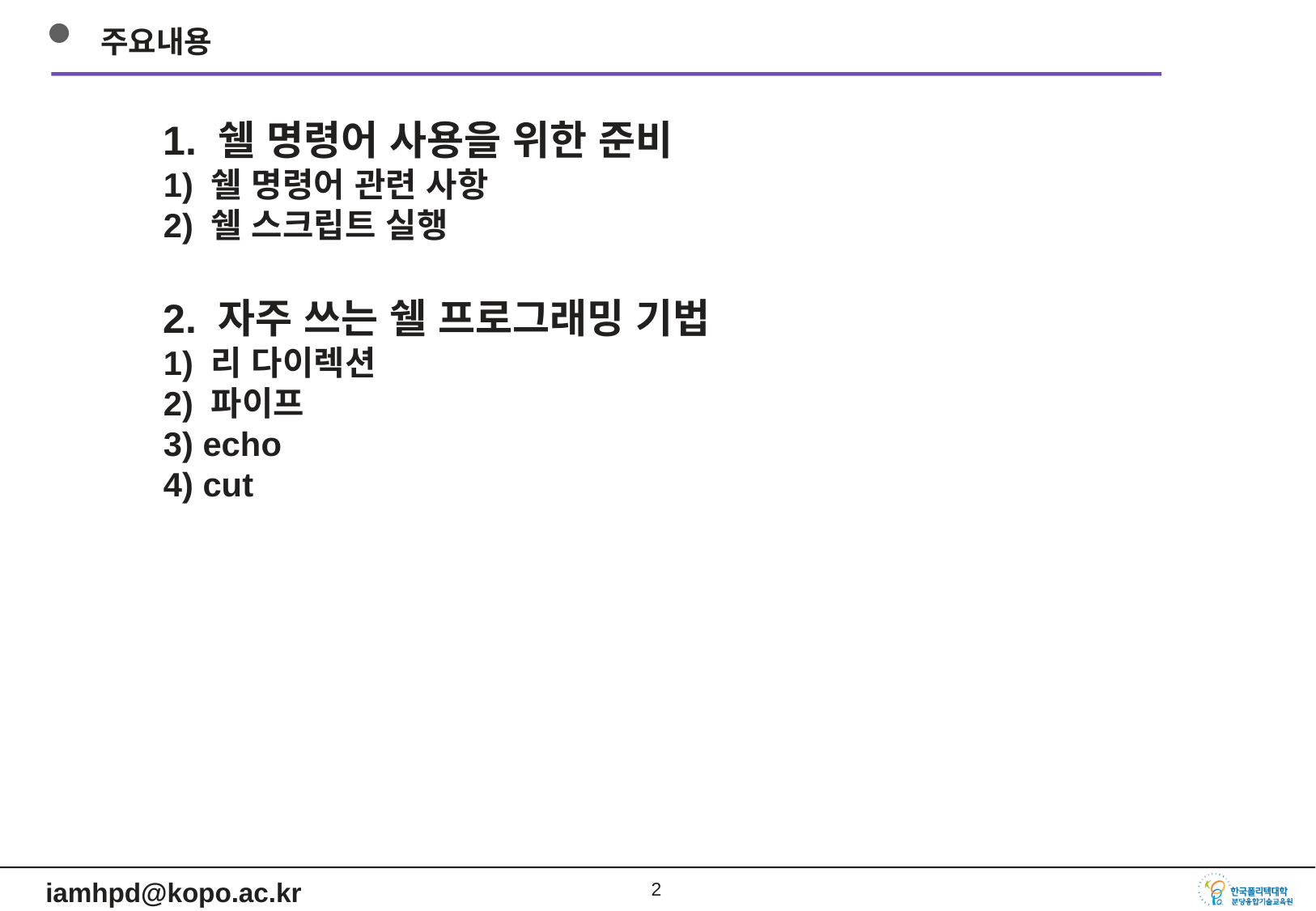

주요내용
1. 쉘 명령어 사용을 위한 준비
1) 쉘 명령어 관련 사항
2) 쉘 스크립트 실행

2. 자주 쓰는 쉘 프로그래밍 기법
1) 리 다이렉션
2) 파이프
3) echo
4) cut
2